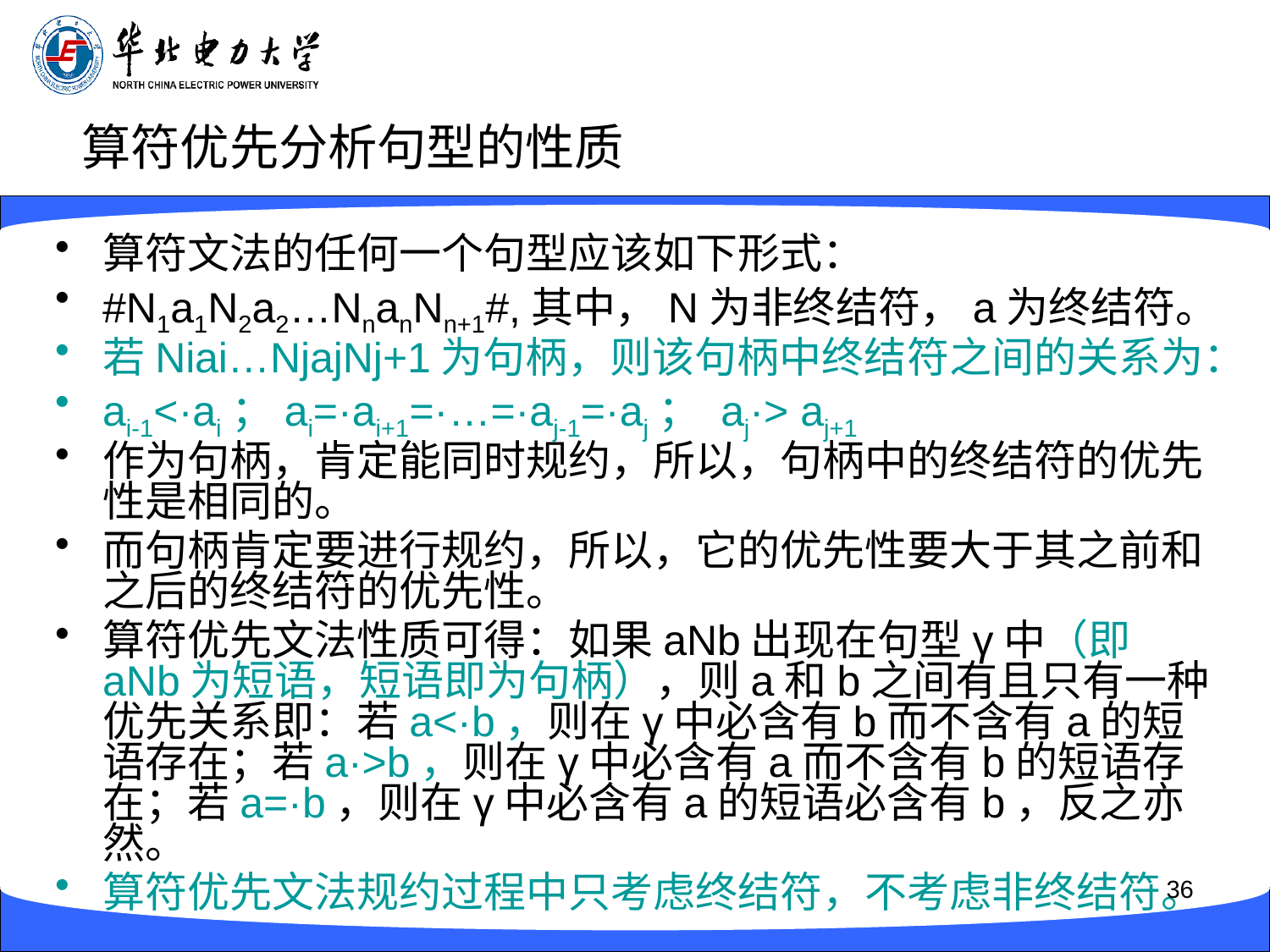

# 算符优先分析句型的性质
算符文法的任何一个句型应该如下形式：
#N1a1N2a2…NnanNn+1#,其中，N为非终结符，a为终结符。
若Niai…NjajNj+1为句柄，则该句柄中终结符之间的关系为：
ai-1<·ai；ai=·ai+1=·…=·aj-1=·aj； aj·> aj+1
作为句柄，肯定能同时规约，所以，句柄中的终结符的优先性是相同的。
而句柄肯定要进行规约，所以，它的优先性要大于其之前和之后的终结符的优先性。
算符优先文法性质可得：如果aNb出现在句型γ中（即aNb为短语，短语即为句柄），则a和b之间有且只有一种优先关系即：若a<·b，则在γ中必含有b而不含有a的短语存在；若a·>b，则在γ中必含有a而不含有b的短语存在；若a=·b，则在γ中必含有a的短语必含有b，反之亦然。
算符优先文法规约过程中只考虑终结符，不考虑非终结符。
36